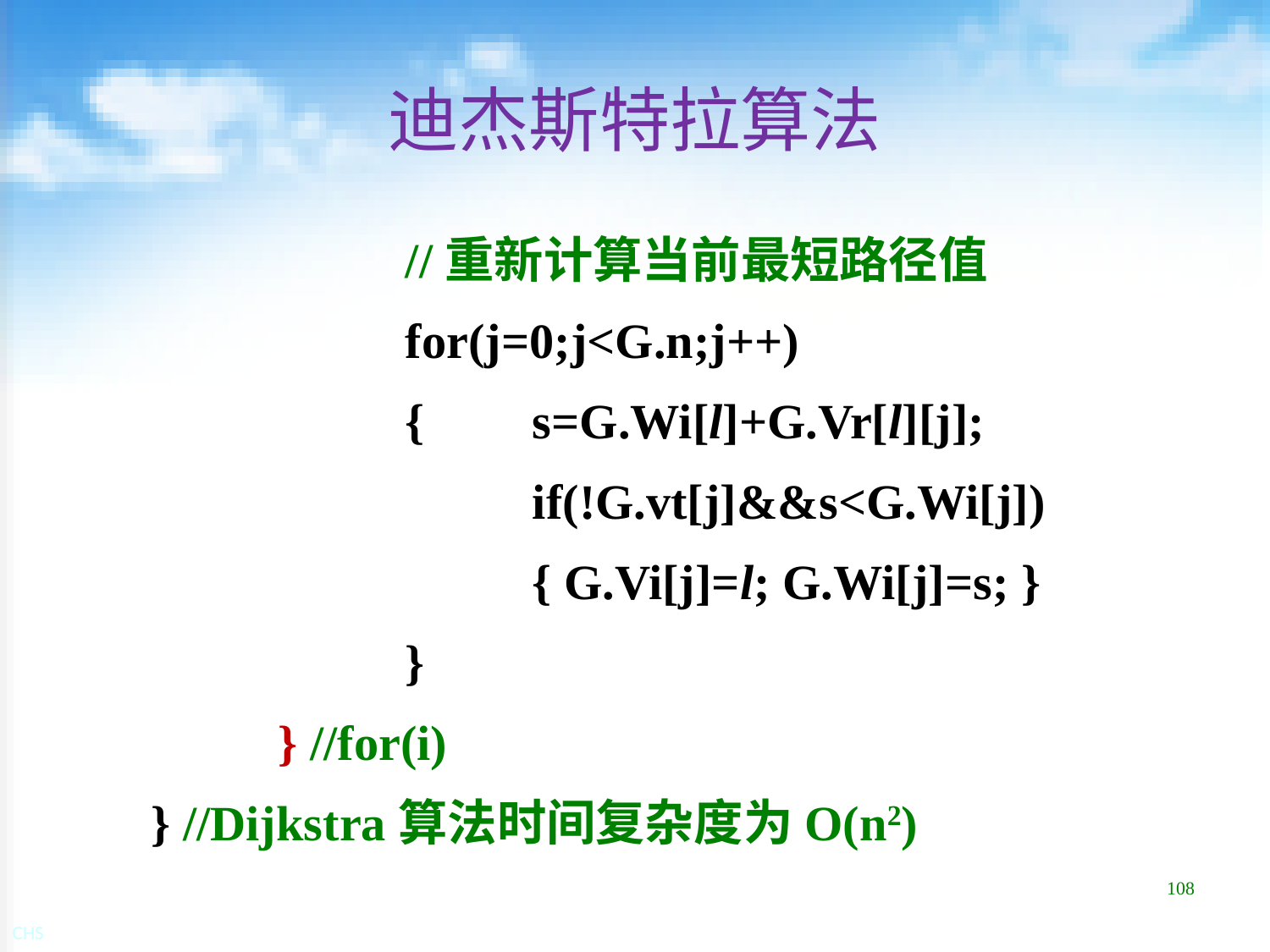

# 迪杰斯特拉算法
		//重新计算当前最短路径值
		for(j=0;j<G.n;j++)
		{	s=G.Wi[l]+G.Vr[l][j];
			if(!G.vt[j]&&s<G.Wi[j])
			{ G.Vi[j]=l; G.Wi[j]=s; }
		}
	} //for(i)
} //Dijkstra算法时间复杂度为O(n2)
108